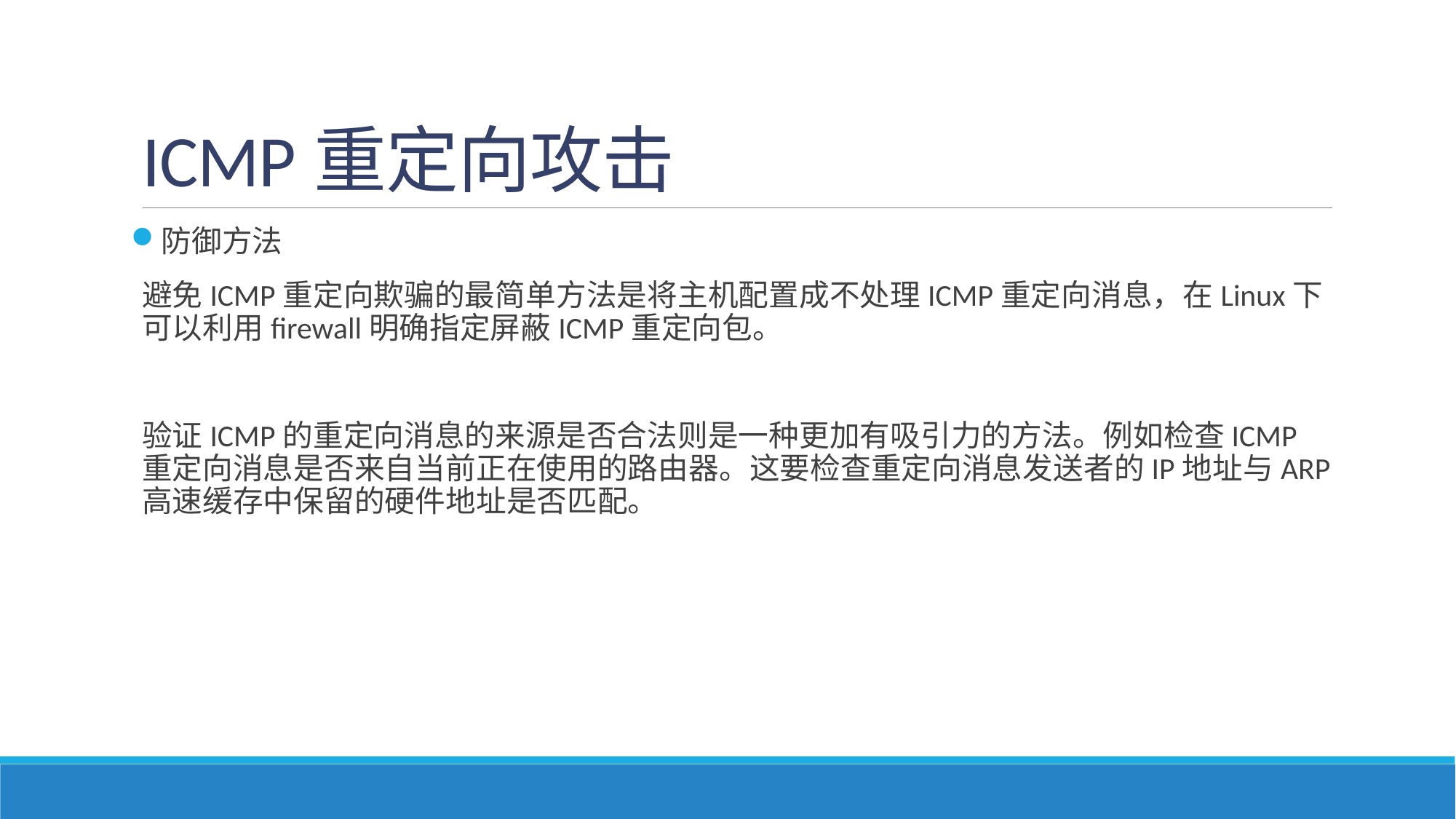

# ICMP重定向攻击
防御方法
避免ICMP重定向欺骗的最简单方法是将主机配置成不处理ICMP重定向消息，在Linux下可以利用firewall明确指定屏蔽ICMP重定向包。

验证ICMP的重定向消息的来源是否合法则是一种更加有吸引力的方法。例如检查ICMP重定向消息是否来自当前正在使用的路由器。这要检查重定向消息发送者的IP地址与ARP高速缓存中保留的硬件地址是否匹配。